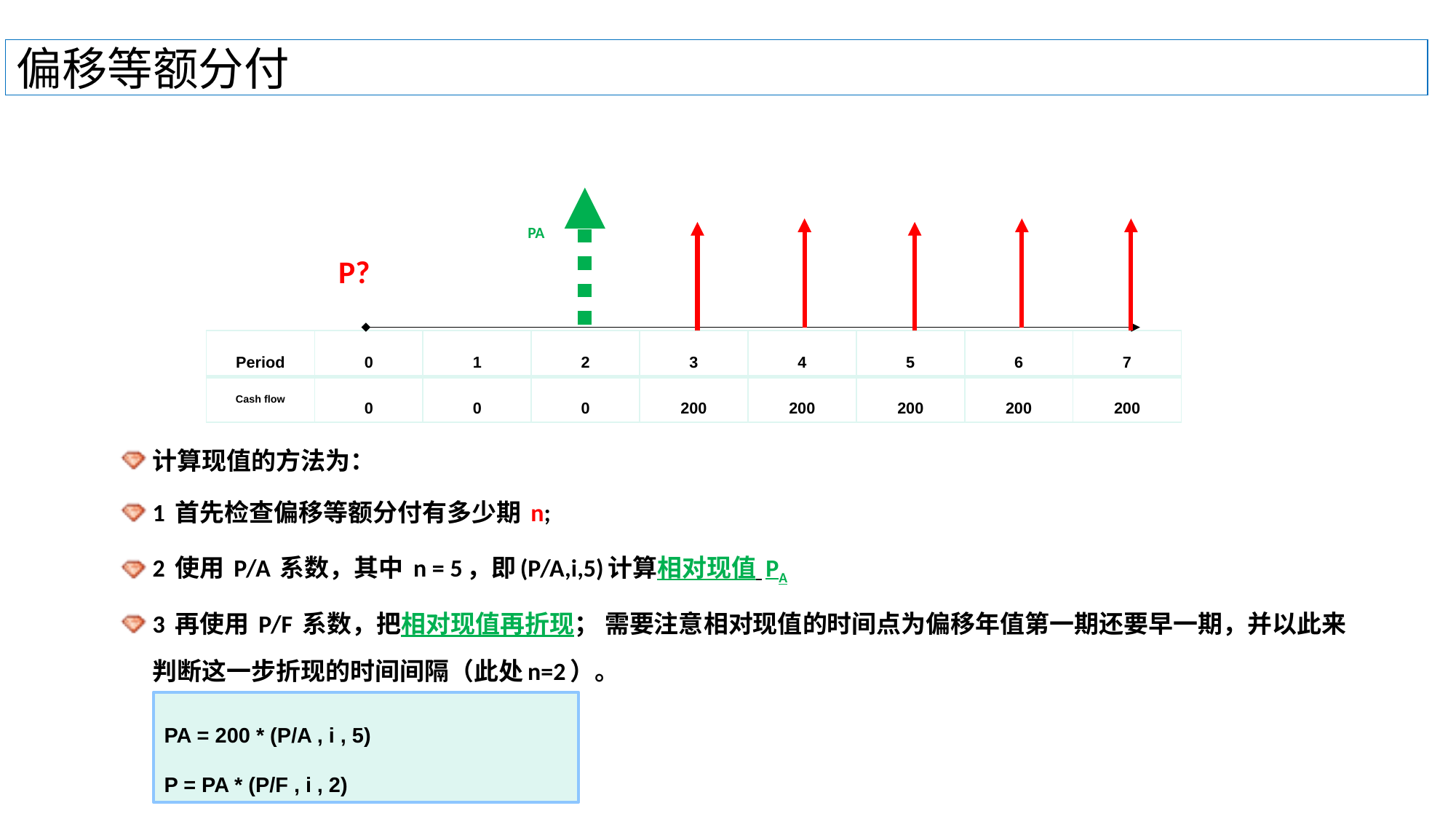

# 偏移等额分付
PA
P?
| Period | 0 | 1 | 2 | 3 | 4 | 5 | 6 | 7 |
| --- | --- | --- | --- | --- | --- | --- | --- | --- |
| Cash flow | 0 | 0 | 0 | 200 | 200 | 200 | 200 | 200 |
计算现值的方法为：
1 首先检查偏移等额分付有多少期 n;
2 使用 P/A 系数，其中 n = 5，即(P/A,i,5)计算相对现值 PA
3 再使用 P/F 系数，把相对现值再折现； 需要注意相对现值的时间点为偏移年值第一期还要早一期，并以此来判断这一步折现的时间间隔（此处n=2）。
PA = 200 * (P/A , i , 5)
P = PA * (P/F , i , 2)